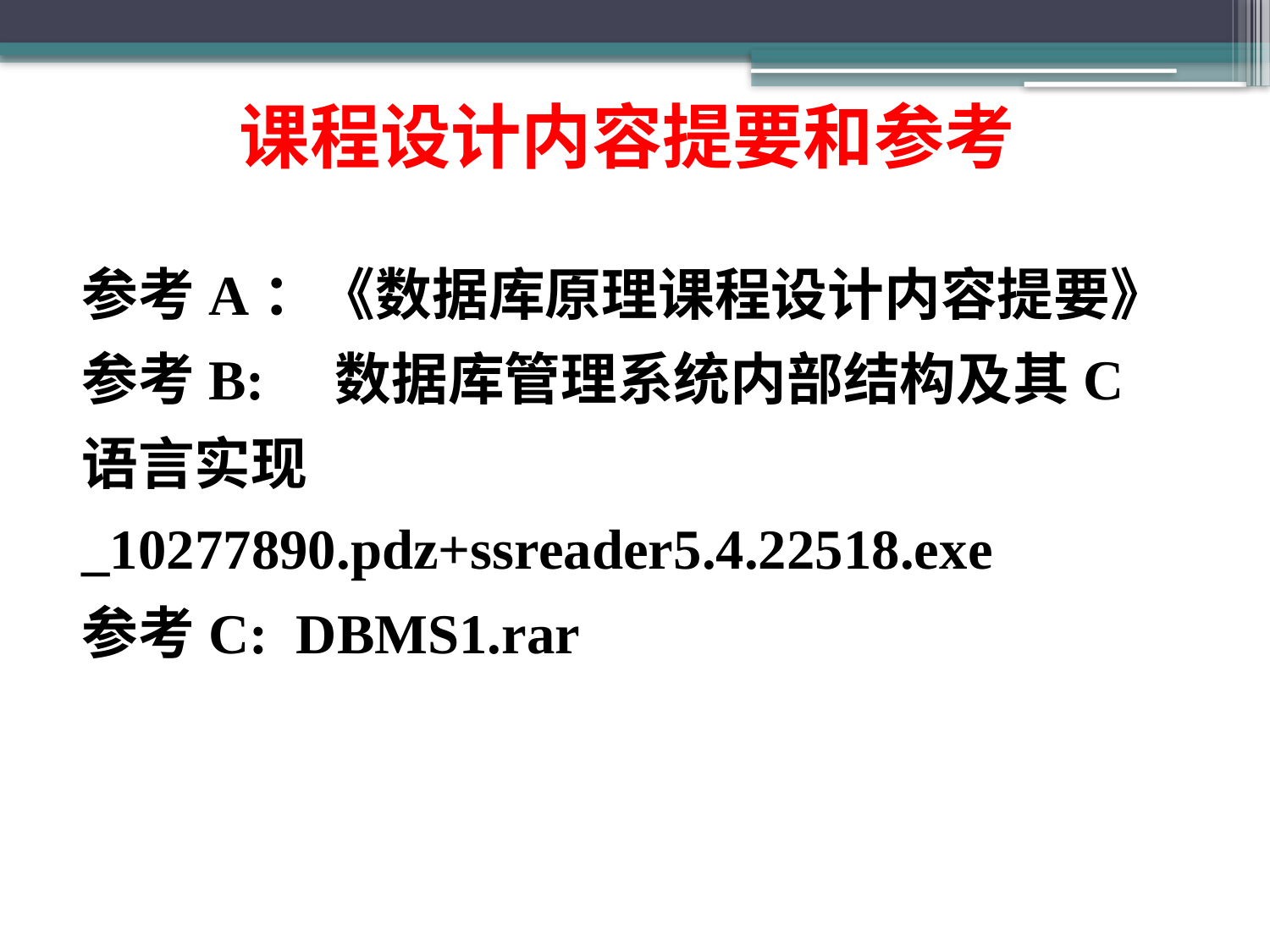

课程设计内容提要和参考
参考A：《数据库原理课程设计内容提要》
参考B:    数据库管理系统内部结构及其C语言实现_10277890.pdz+ssreader5.4.22518.exe
参考C:  DBMS1.rar